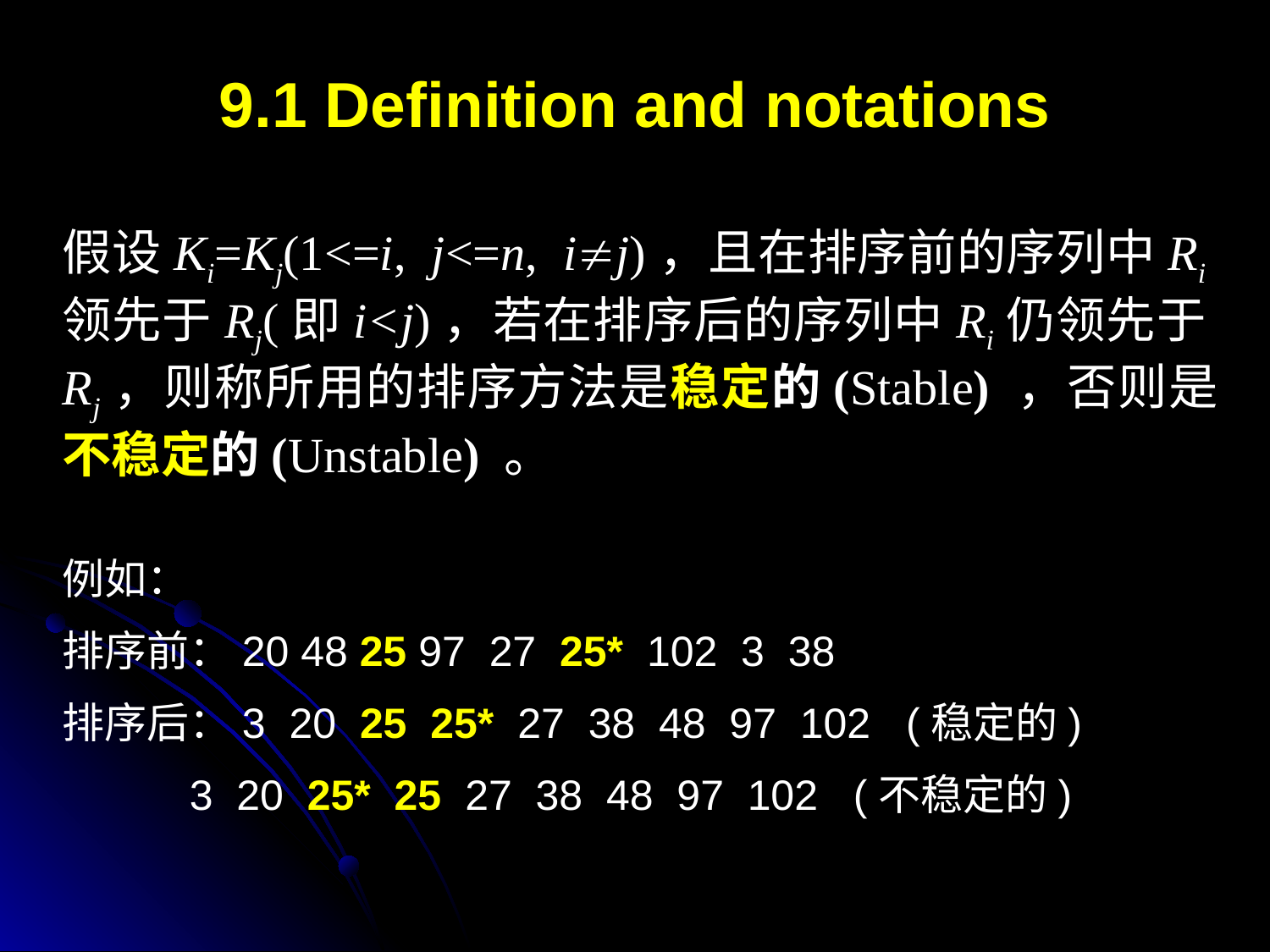

9.1 Definition and notations
假设Ki=Kj(1<=i,  j<=n,  i≠j)，且在排序前的序列中Ri领先于Rj(即i<j)，若在排序后的序列中Ri仍领先于Rj，则称所用的排序方法是稳定的(Stable) ，否则是不稳定的(Unstable) 。
例如：
排序前：20 48 25 97  27  25*  102  3  38
排序后：3  20  25  25*  27  38  48  97  102   (稳定的)
	3  20  25*  25  27  38  48  97  102   (不稳定的)